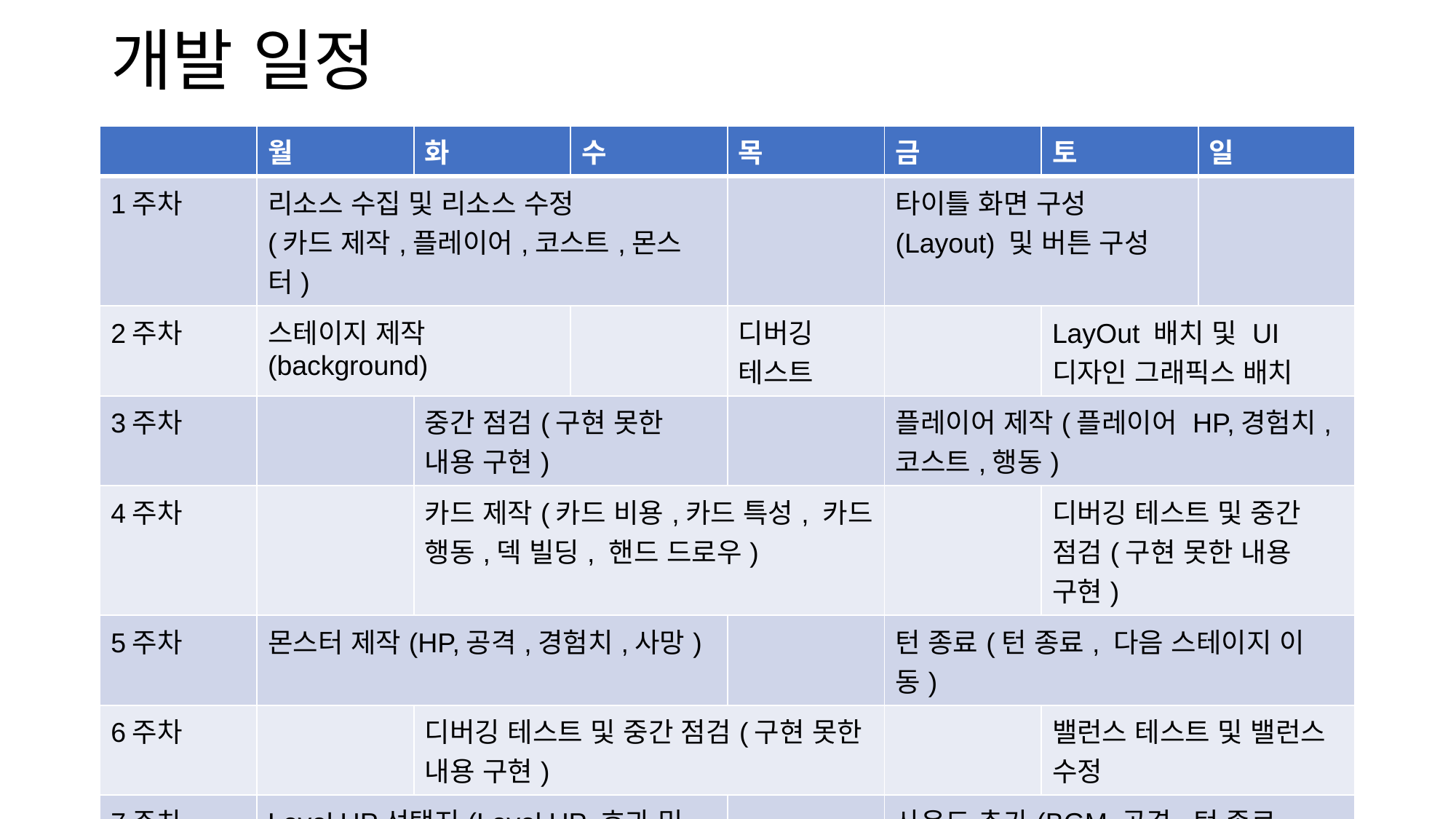

# 개발 일정
|  | 월 | 화 | 수 | 목 | 금 | 토 | 일 |
| --- | --- | --- | --- | --- | --- | --- | --- |
| 1주차 | 리소스 수집 및 리소스 수정 (카드 제작,플레이어,코스트,몬스터) |  |  |  | 타이틀 화면 구성(Layout) 및 버튼 구성 |  |  |
| 2주차 | 스테이지 제작(background) |  |  | 디버깅 테스트 |  | LayOut 배치 및 UI디자인 그래픽스 배치 |  |
| 3주차 |  | 중간 점검(구현 못한 내용 구현) |  |  | 플레이어 제작(플레이어 HP,경험치,코스트,행동) |  |  |
| 4주차 |  | 카드 제작(카드 비용,카드 특성, 카드 행동,덱 빌딩, 핸드 드로우) |  |  |  | 디버깅 테스트 및 중간 점검(구현 못한 내용 구현) |  |
| 5주차 | 몬스터 제작(HP,공격,경험치,사망) |  |  |  | 턴 종료(턴 종료, 다음 스테이지 이동) |  |  |
| 6주차 |  | 디버깅 테스트 및 중간 점검(구현 못한 내용 구현) |  |  |  | 밸런스 테스트 및 밸런스 수정 |  |
| 7주차 | Level UP선택지(Level UP 효과 및 코스트 증가 또는 카드 추가 선택지) |  |  |  | 사운드 추가(BGM,공격,턴 종료,몬스터 공격) |  |  |
| 8주차 | 마무리 작업 및 밸런스 조절(구현 못한 내용 구현 및 미흡한점 테스트) |  |  |  |  |  |  |
| 9주차 | 발표 준비 및 발표 |  |  |  |  |  |  |